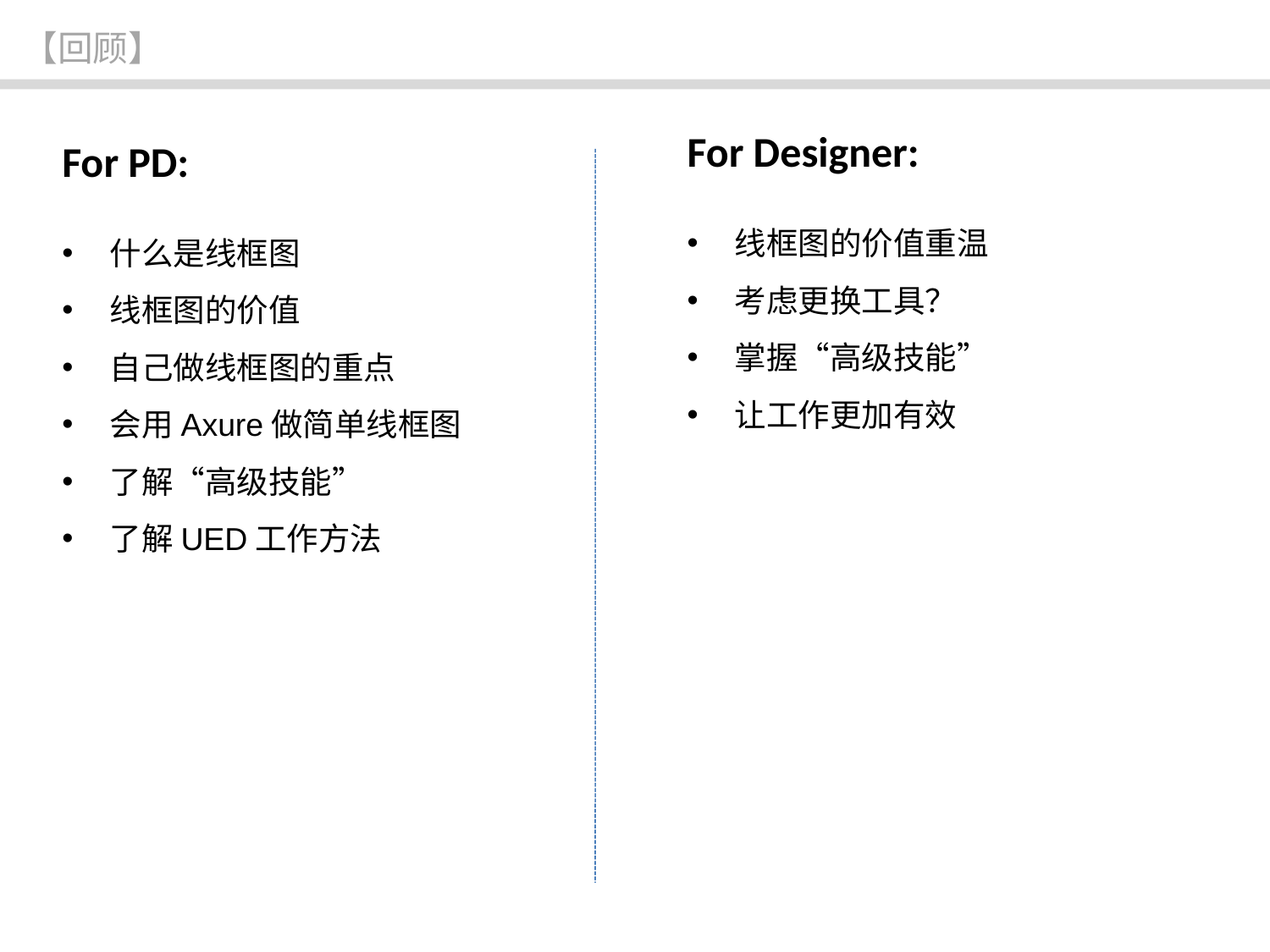

【回顾】

For Designer:
For PD:
线框图的价值重温
考虑更换工具？
掌握“高级技能”
让工作更加有效
什么是线框图
线框图的价值
自己做线框图的重点
会用Axure做简单线框图
了解“高级技能”
了解UED工作方法